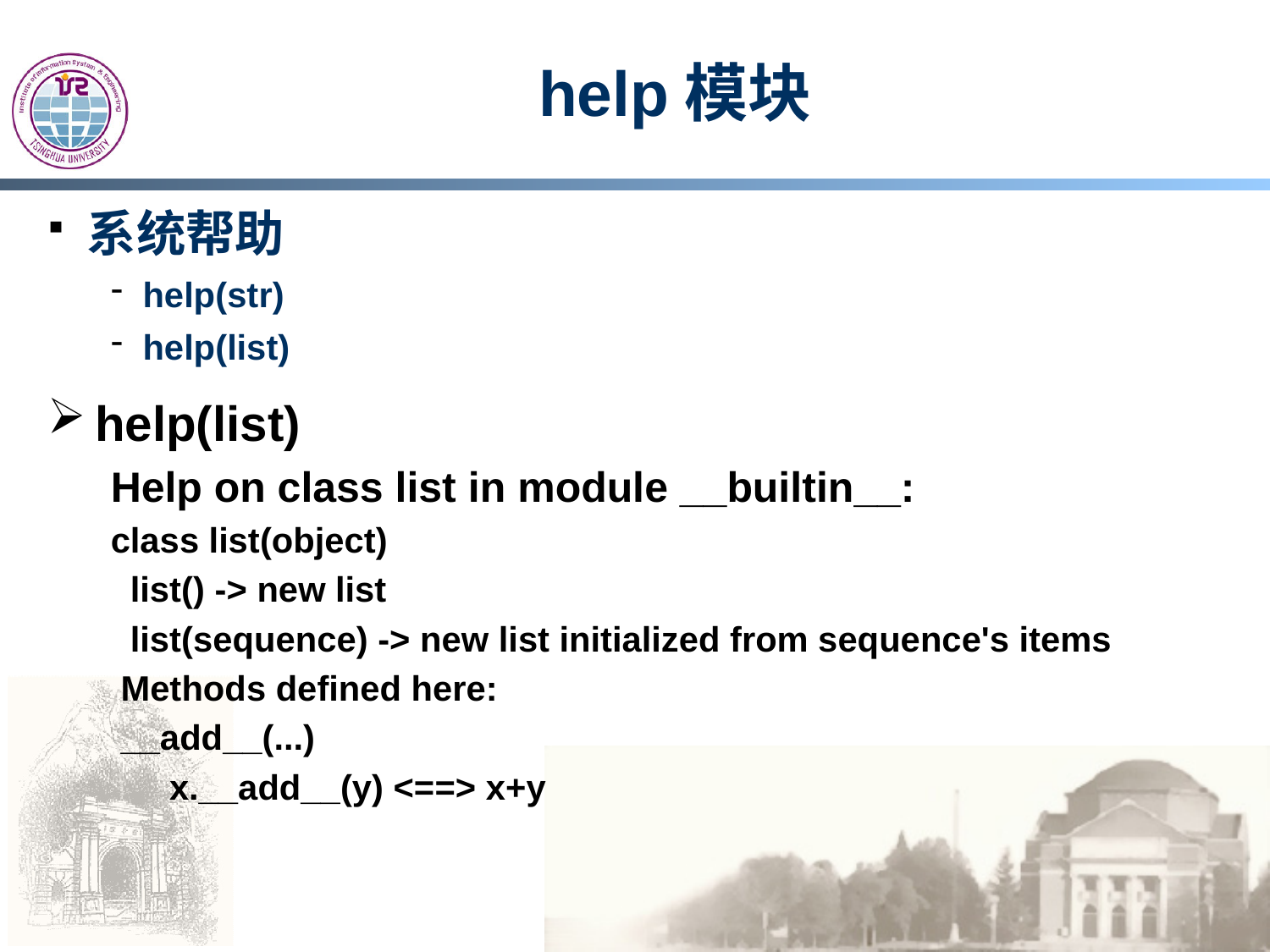

# help模块
系统帮助
help(str)
help(list)

help(list)
Help on class list in module __builtin__:
class list(object)
  list() -> new list
  list(sequence) -> new list initialized from sequence's items
 Methods defined here:
 __add__(...)
      x.__add__(y) <==> x+y